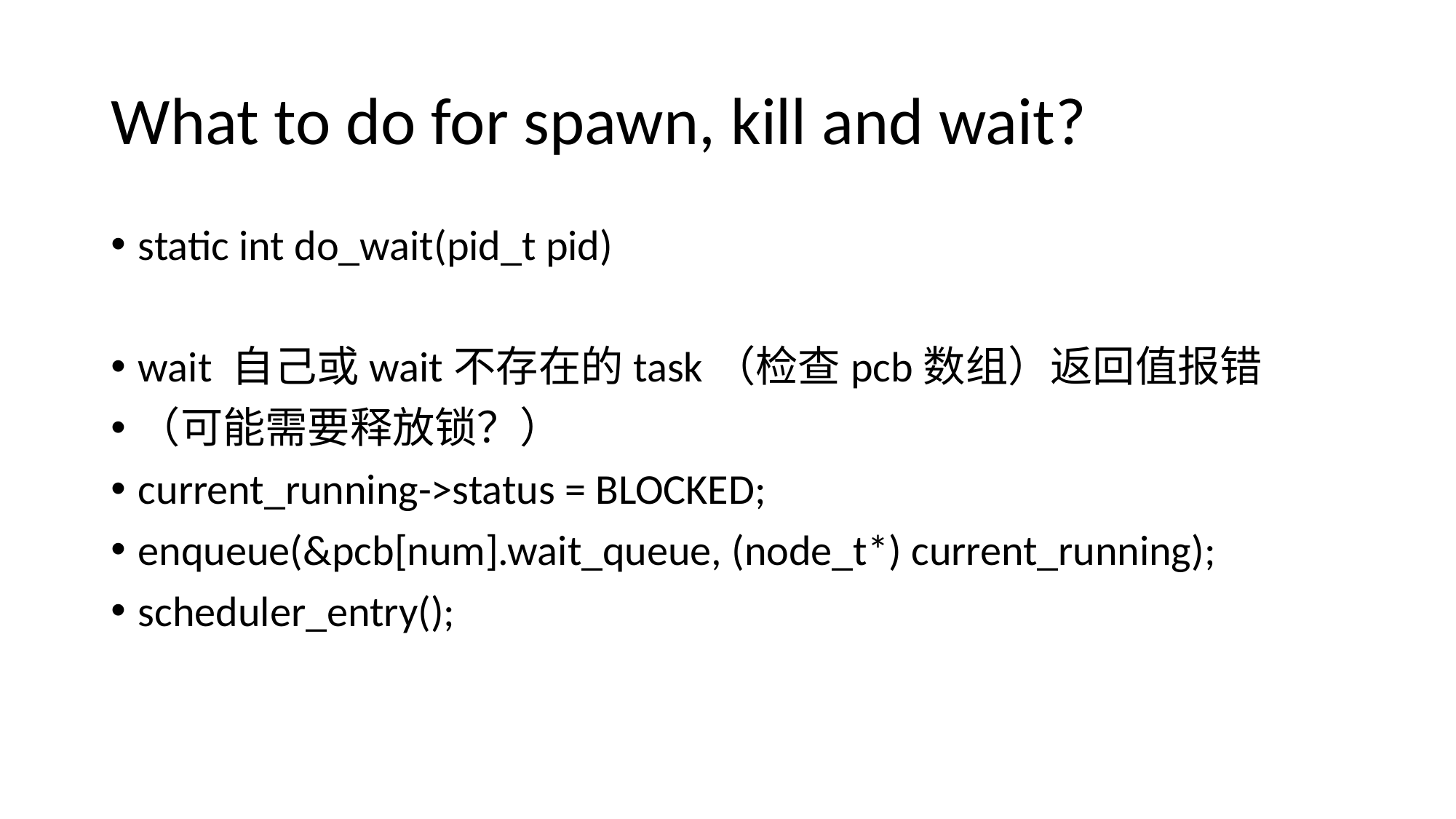

# What to do for spawn, kill and wait?
static int do_wait(pid_t pid)

wait 自己或wait不存在的task（检查pcb数组）返回值报错
（可能需要释放锁？）
current_running->status = BLOCKED;
enqueue(&pcb[num].wait_queue, (node_t*) current_running);
scheduler_entry();